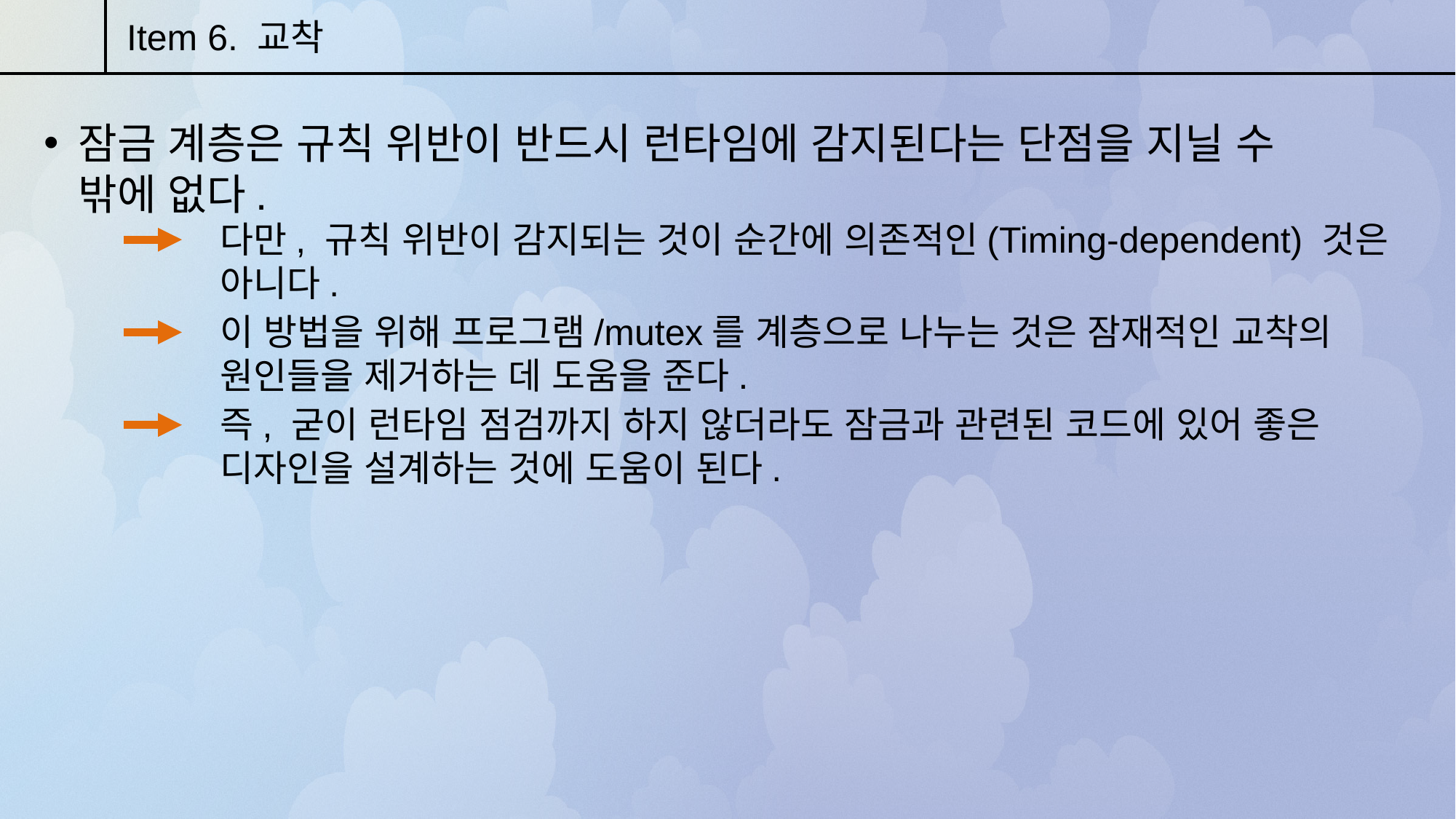

Item 6. 교착
잠금 계층은 규칙 위반이 반드시 런타임에 감지된다는 단점을 지닐 수 밖에 없다.
다만, 규칙 위반이 감지되는 것이 순간에 의존적인(Timing-dependent) 것은 아니다.
이 방법을 위해 프로그램/mutex를 계층으로 나누는 것은 잠재적인 교착의 원인들을 제거하는 데 도움을 준다.
즉, 굳이 런타임 점검까지 하지 않더라도 잠금과 관련된 코드에 있어 좋은 디자인을 설계하는 것에 도움이 된다.